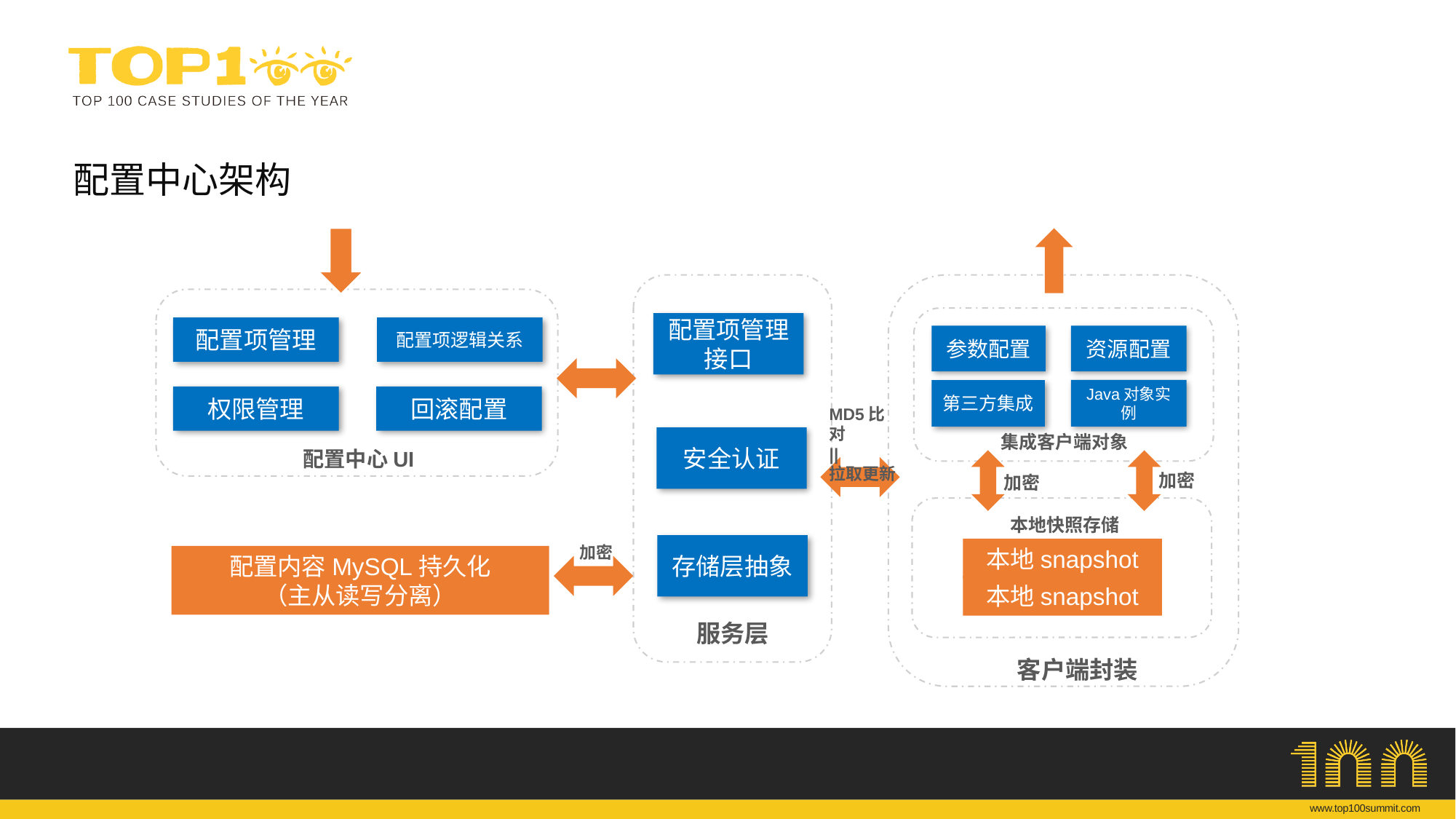

# 配置中心架构

配置项管理
接口
配置项管理
配置项逻辑关系
资源配置
参数配置

Java对象实例
第三方集成
回滚配置
权限管理
MD5比对
||
拉取更新
集成客户端对象
安全认证
配置中心UI

加密
加密

本地快照存储
存储层抽象
加密
本地snapshot
配置内容MySQL持久化
（主从读写分离）

本地snapshot
服务层
客户端封装